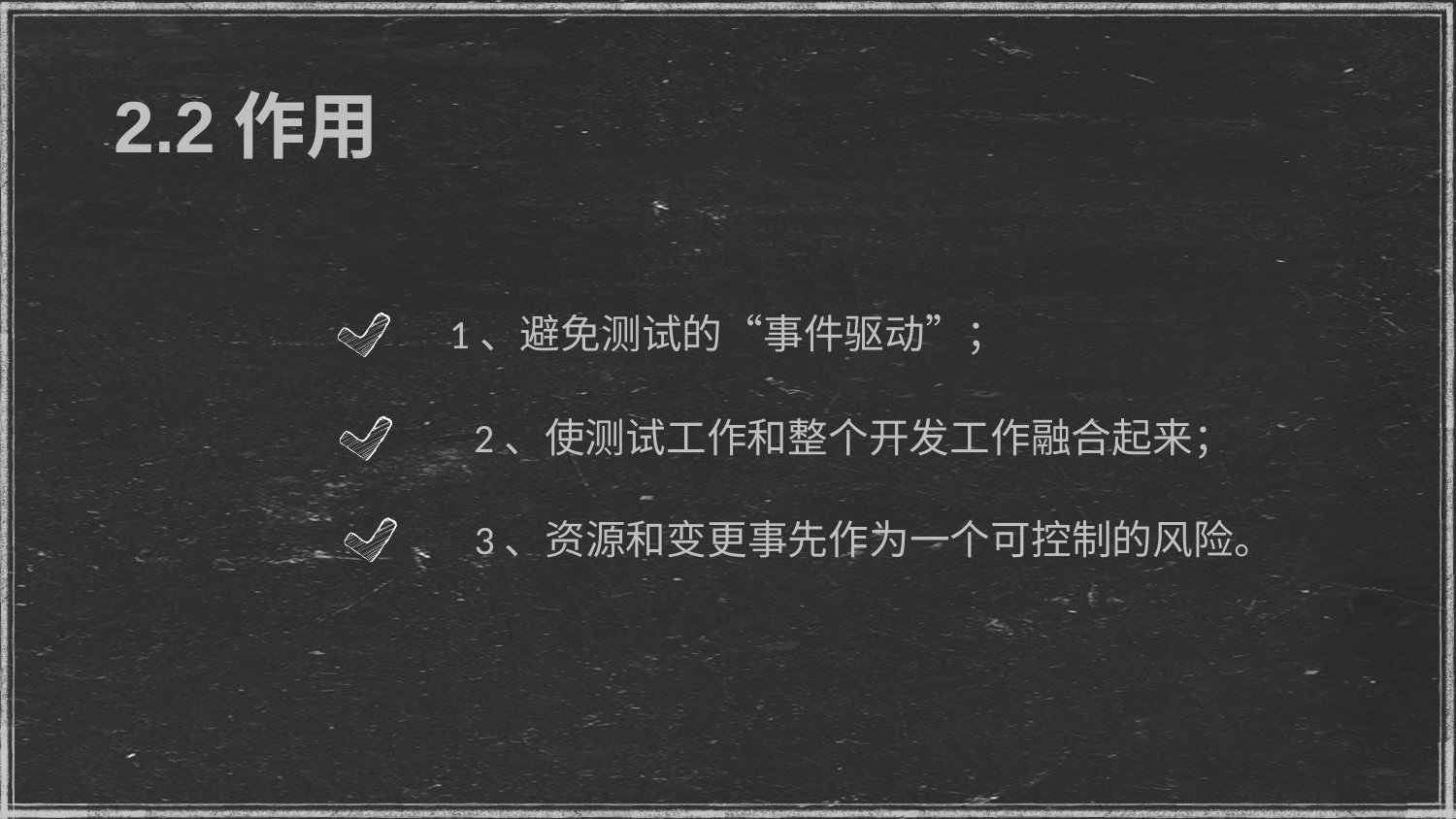

2.2作用
1、避免测试的“事件驱动”；

2、使测试工作和整个开发工作融合起来；

3、资源和变更事先作为一个可控制的风险。